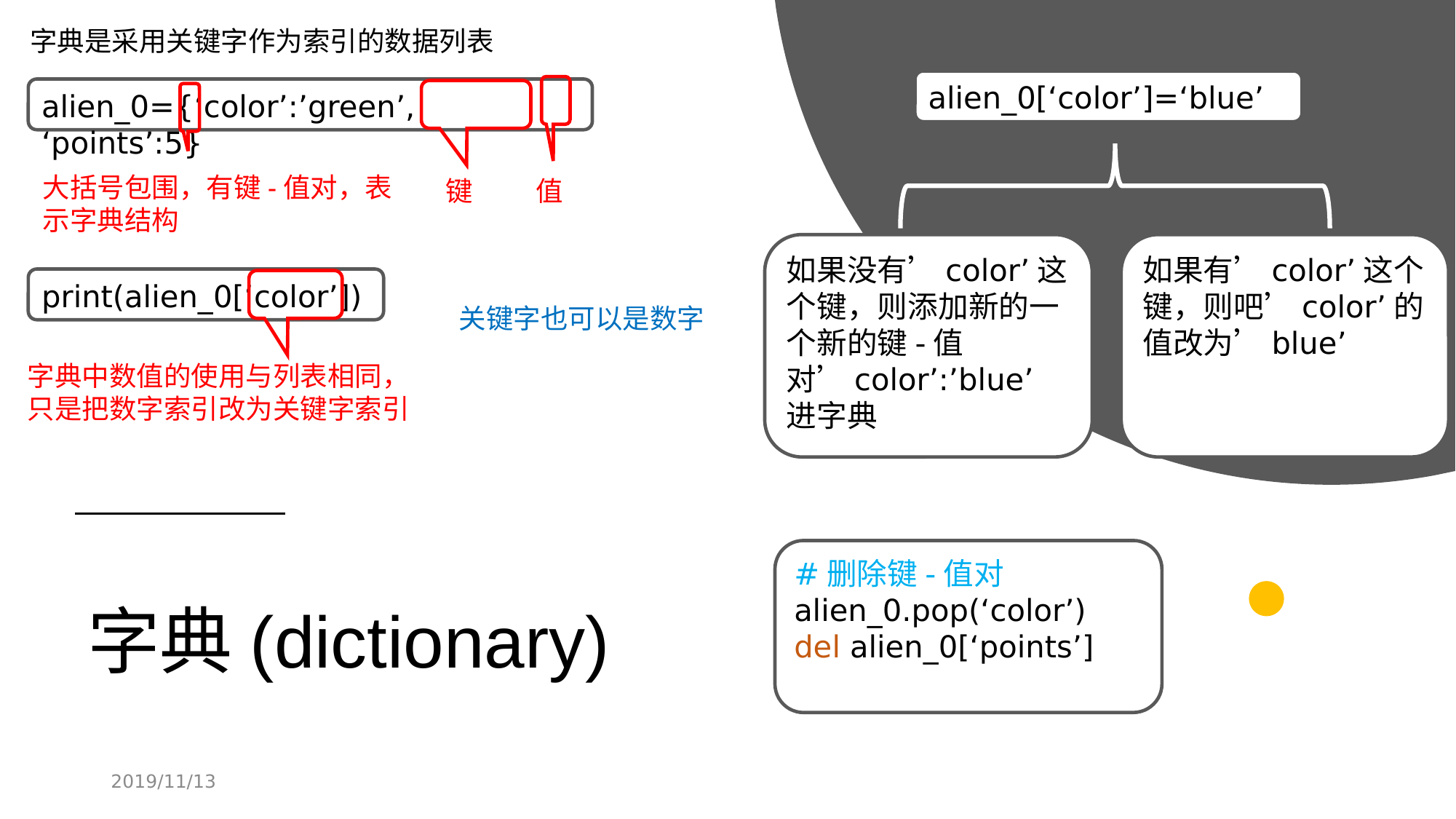

字典是采用关键字作为索引的数据列表
alien_0[‘color’]=‘blue’

alien_0={‘color’:’green’, ‘points’:5}

大括号包围，有键-值对，表示字典结构
键
值
如果没有’color’这个键，则添加新的一个新的键-值对’color’:’blue’进字典
如果有’color’这个键，则吧’color’的值改为’blue’
print(alien_0[‘color’])

关键字也可以是数字
字典中数值的使用与列表相同，只是把数字索引改为关键字索引
# 字典(dictionary)
#删除键-值对
alien_0.pop(‘color’)
del alien_0[‘points’]

2019/11/13
高级算法语言和程序设计
21